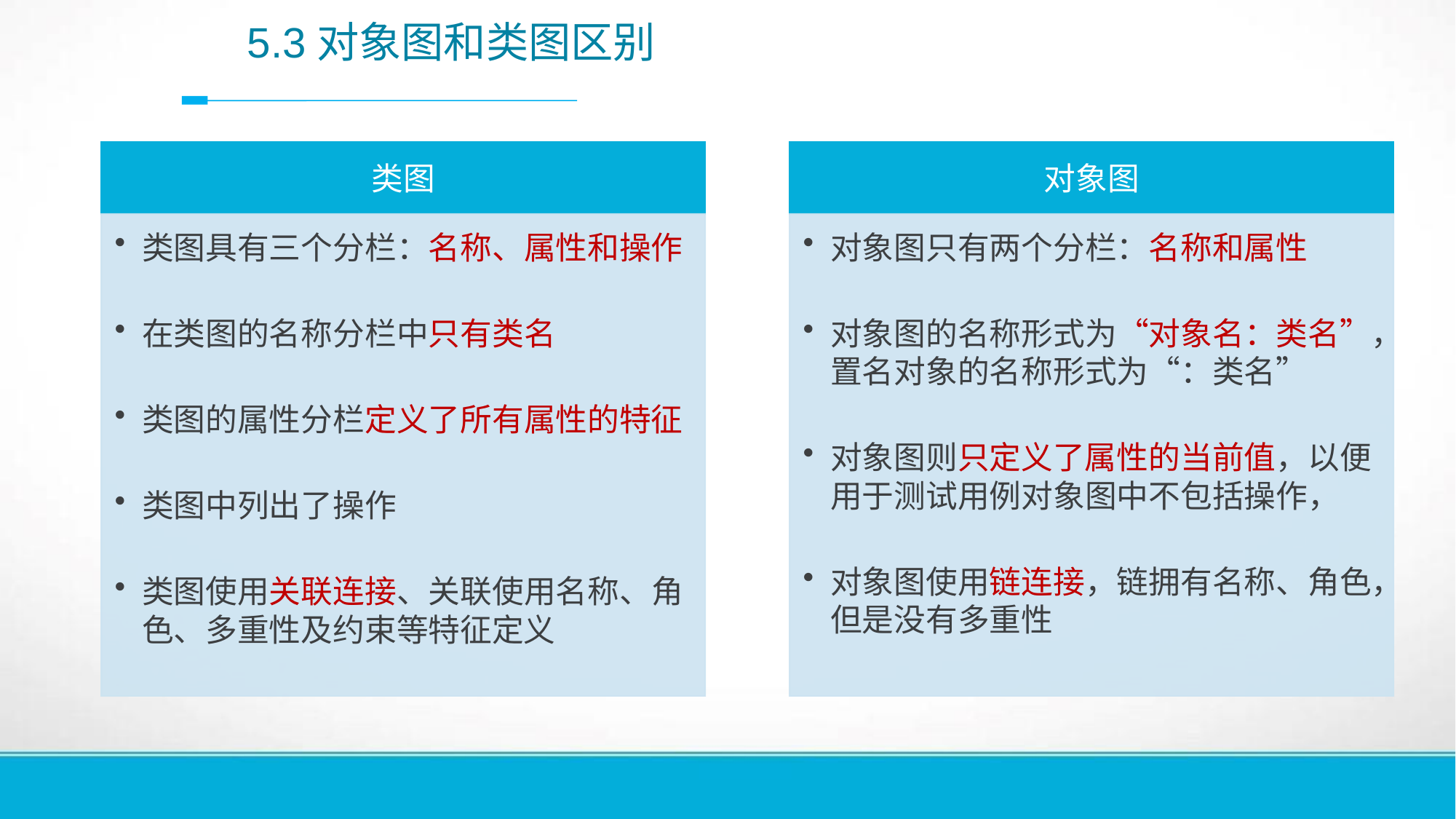

# 5.3对象图和类图区别
类图
类图具有三个分栏：名称、属性和操作

在类图的名称分栏中只有类名

类图的属性分栏定义了所有属性的特征

类图中列出了操作

类图使用关联连接、关联使用名称、角色、多重性及约束等特征定义
对象图
对象图只有两个分栏：名称和属性

对象图的名称形式为“对象名：类名”，置名对象的名称形式为“：类名”

对象图则只定义了属性的当前值，以便用于测试用例对象图中不包括操作，

对象图使用链连接，链拥有名称、角色，但是没有多重性